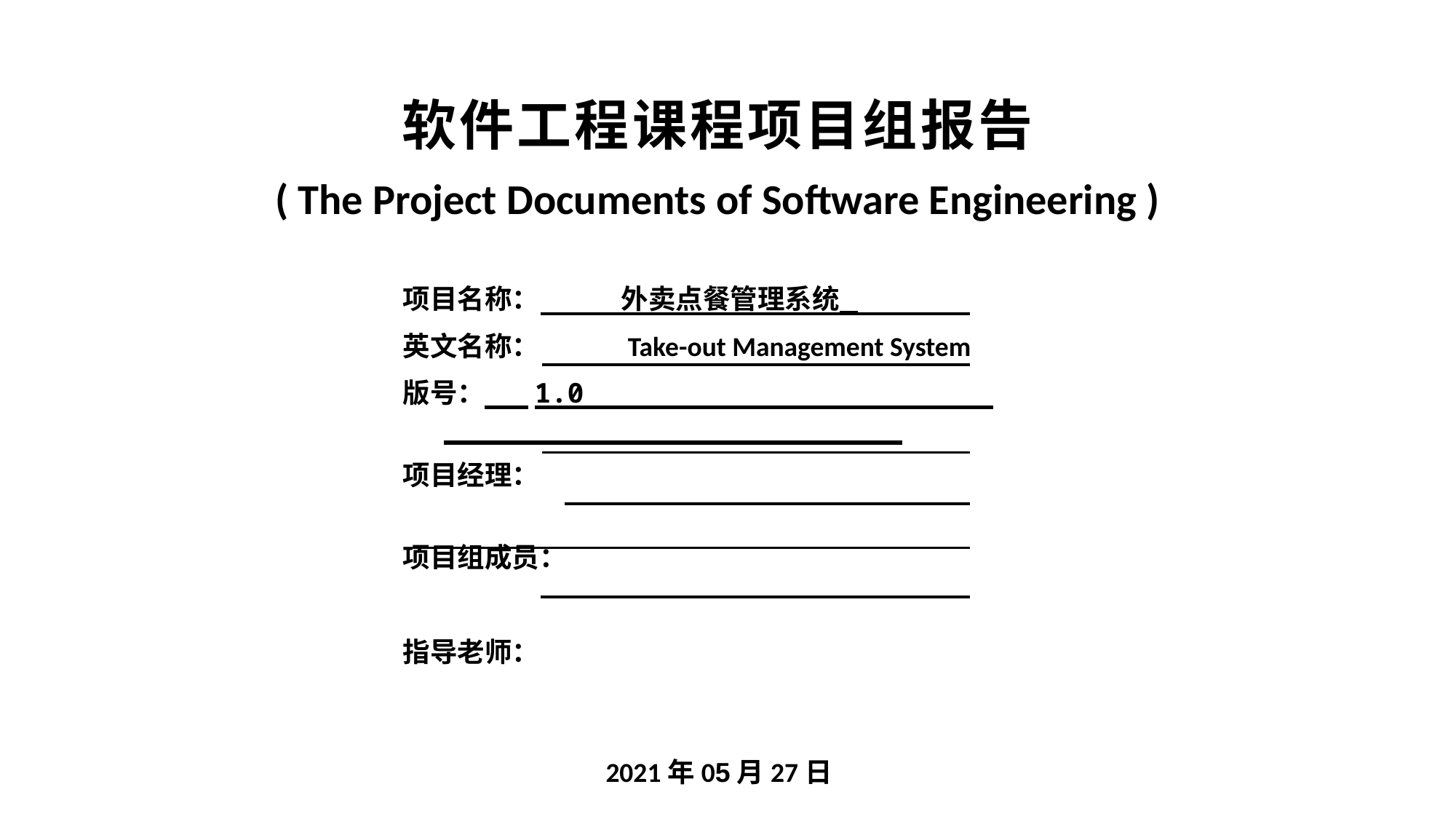

软件工程课程项目组报告
( The Project Documents of Software Engineering )
项目名称：      外卖点餐管理系统
英文名称：      Take-out Management System
版号：       1.0
项目经理：
项目组成员：

指导老师：

2021年05月27日